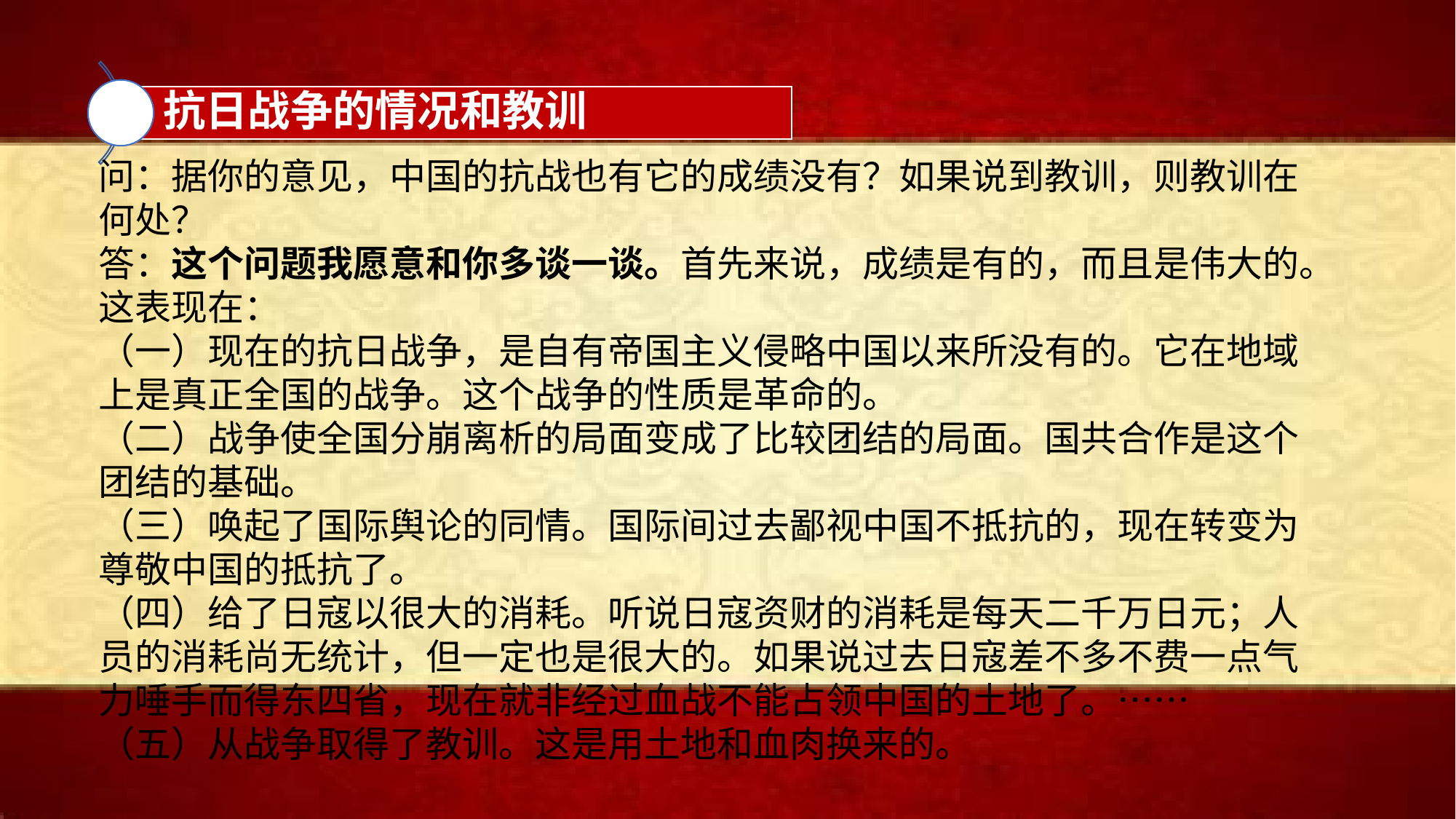

抗日战争的情况和教训
问：据你的意见，中国的抗战也有它的成绩没有？如果说到教训，则教训在何处？
答：这个问题我愿意和你多谈一谈。首先来说，成绩是有的，而且是伟大的。这表现在：
（一）现在的抗日战争，是自有帝国主义侵略中国以来所没有的。它在地域上是真正全国的战争。这个战争的性质是革命的。
（二）战争使全国分崩离析的局面变成了比较团结的局面。国共合作是这个团结的基础。
（三）唤起了国际舆论的同情。国际间过去鄙视中国不抵抗的，现在转变为尊敬中国的抵抗了。
（四）给了日寇以很大的消耗。听说日寇资财的消耗是每天二千万日元；人员的消耗尚无统计，但一定也是很大的。如果说过去日寇差不多不费一点气力唾手而得东四省，现在就非经过血战不能占领中国的土地了。……
（五）从战争取得了教训。这是用土地和血肉换来的。